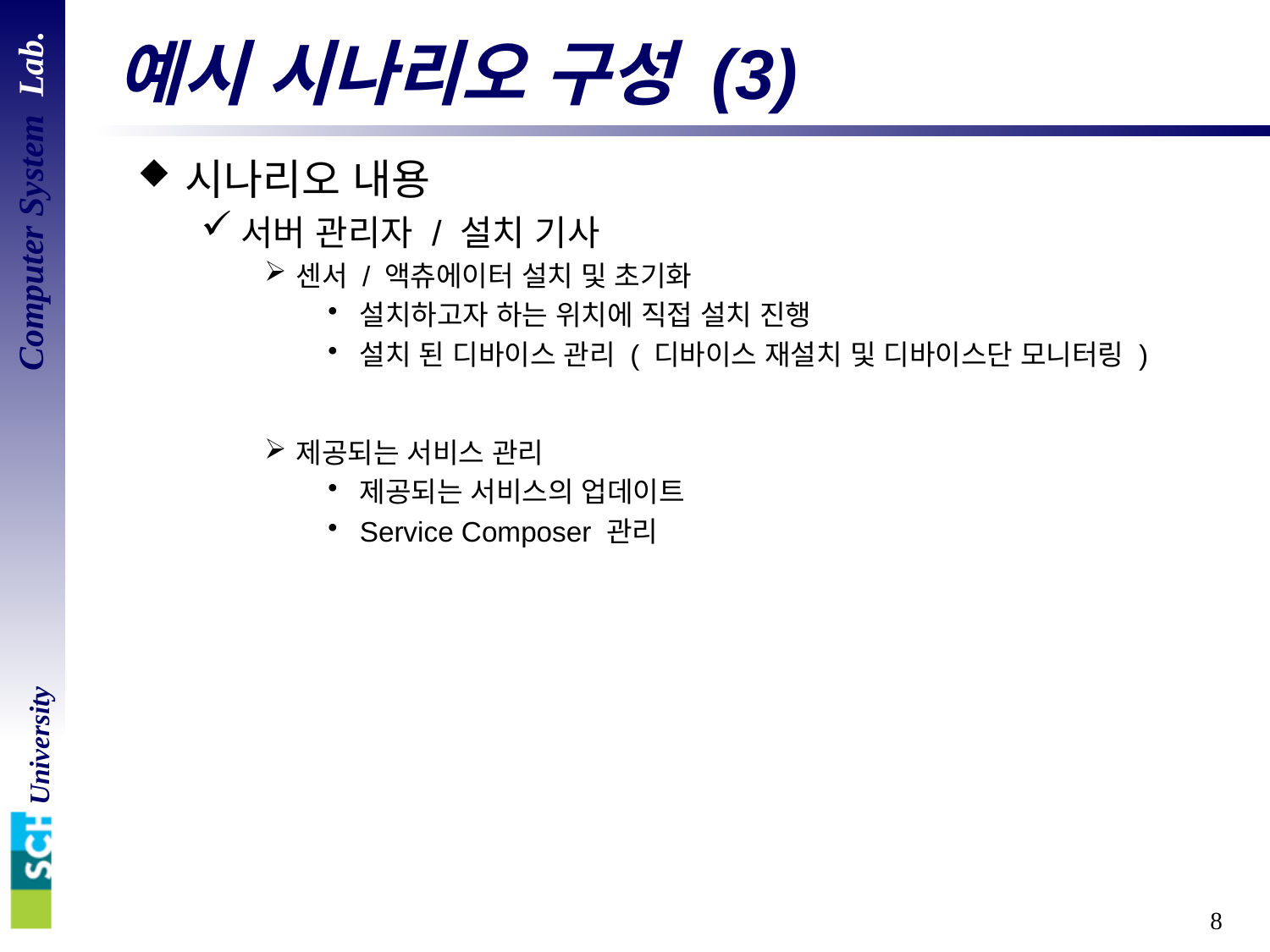

# 예시 시나리오 구성 (3)
시나리오 내용
서버 관리자 / 설치 기사
센서 / 액츄에이터 설치 및 초기화
설치하고자 하는 위치에 직접 설치 진행
설치 된 디바이스 관리 ( 디바이스 재설치 및 디바이스단 모니터링 )

제공되는 서비스 관리
제공되는 서비스의 업데이트
Service Composer 관리